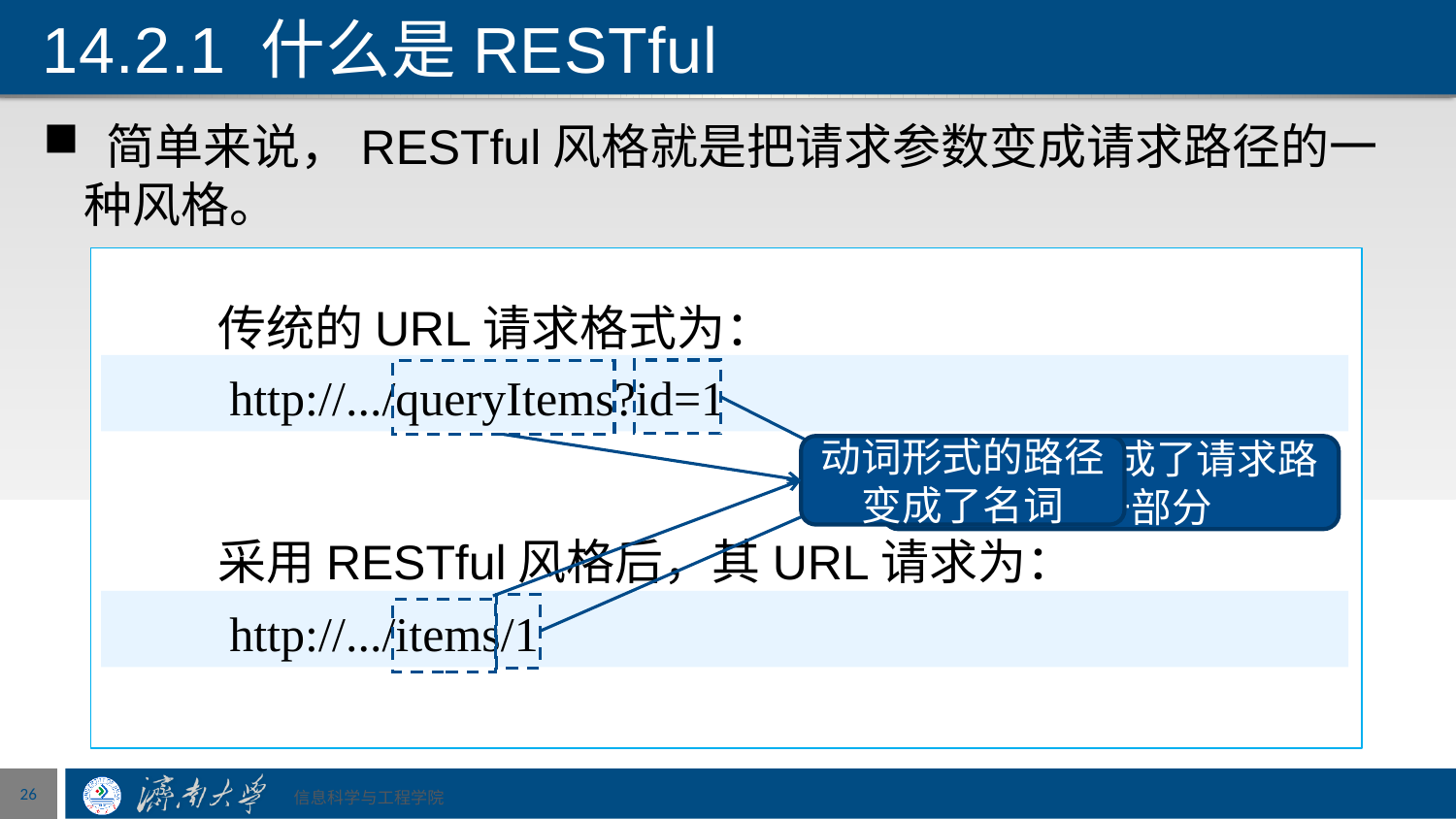

# 14.2.1 什么是RESTful

 简单来说，RESTful风格就是把请求参数变成请求路径的一种风格。

        传统的URL请求格式为：

      http://.../queryItems?id=1

动词形式的路径变成了名词
参数id=1变成了请求路径的一部分
        采用RESTful风格后，其URL请求为：

      http://.../items/1